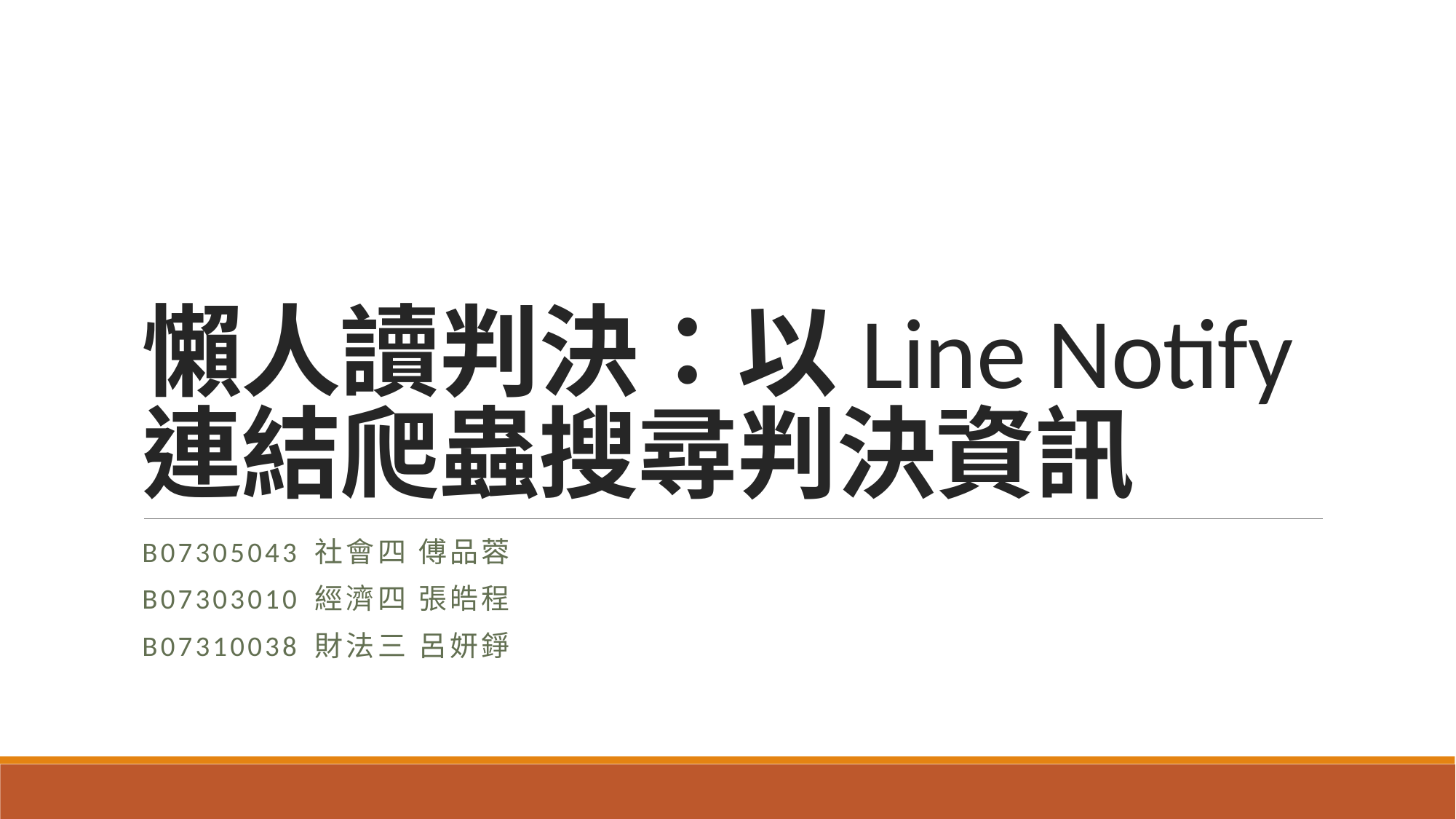

# 懶人讀判決：以Line Notify連結爬蟲搜尋判決資訊
B07305043 社會四 傅品蓉
b07303010 經濟四 張皓程
B07310038 財法三 呂妍錚